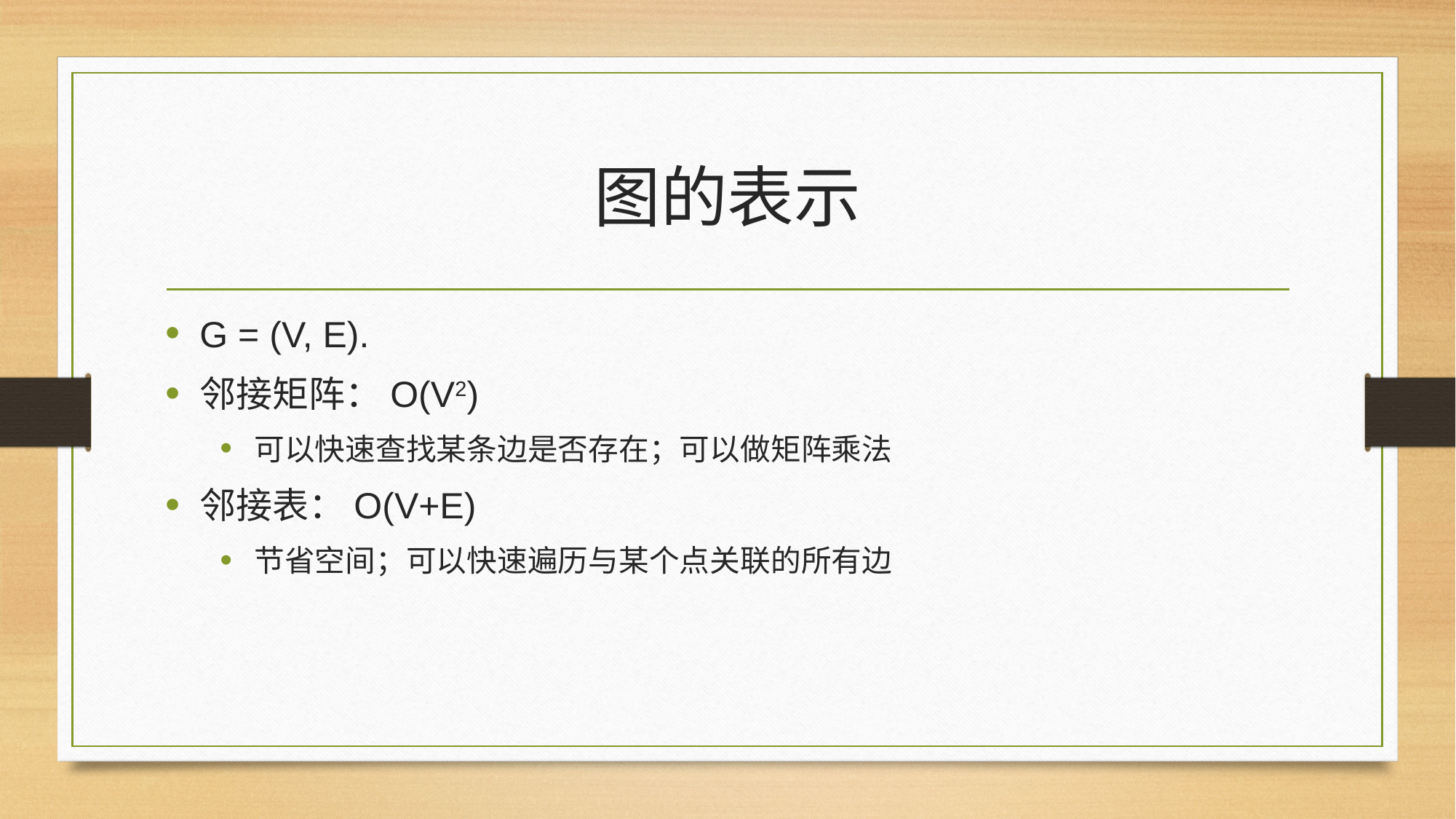

# 图的表示
G = (V, E).
邻接矩阵：O(V2)
可以快速查找某条边是否存在；可以做矩阵乘法
邻接表：O(V+E)
节省空间；可以快速遍历与某个点关联的所有边